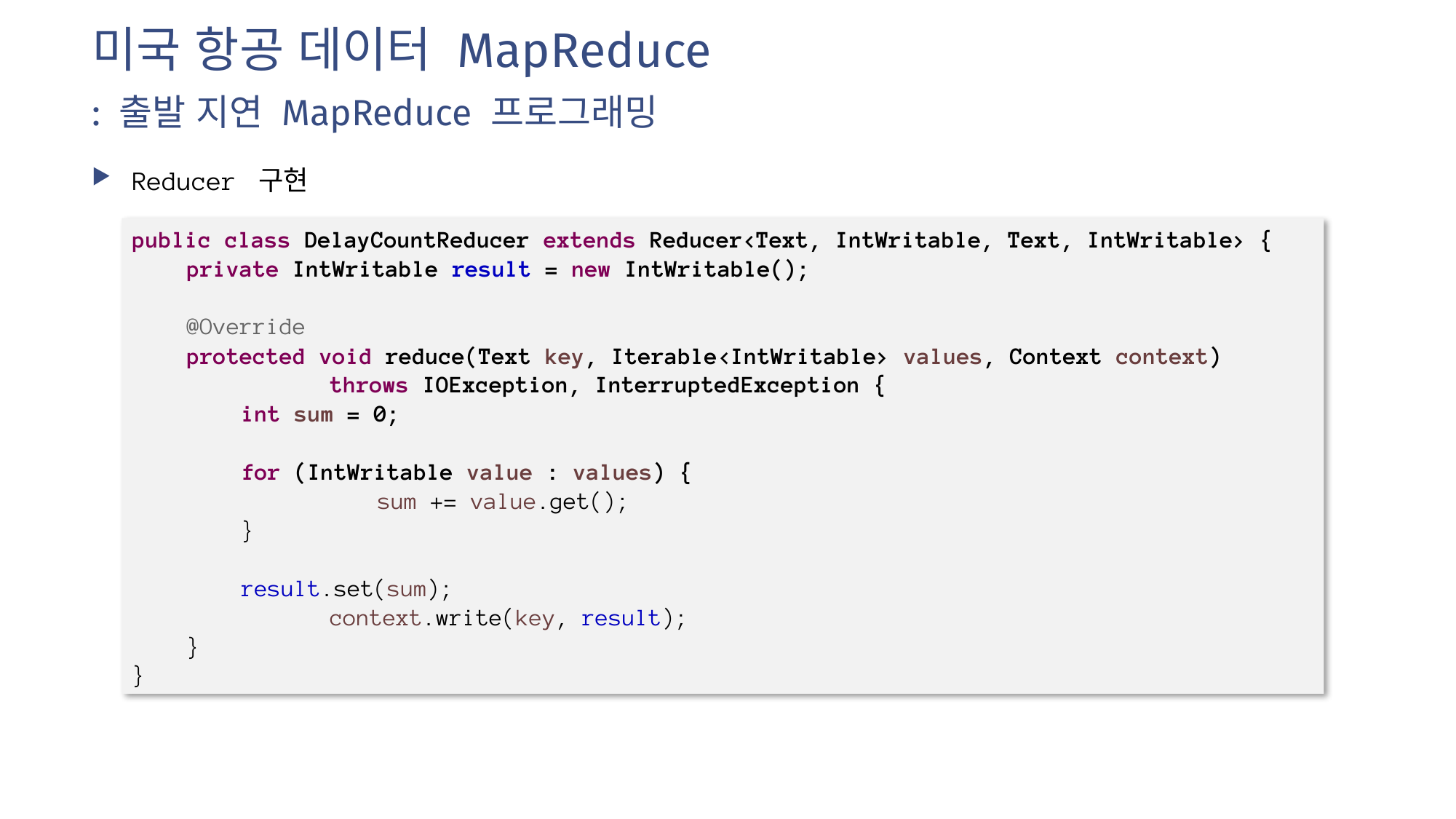

# 미국 항공 데이터 MapReduce : 출발 지연 MapReduce 프로그래밍
Reducer 구현

public class DelayCountReducer extends Reducer<Text, IntWritable, Text, IntWritable> {
private IntWritable result = new IntWritable();

@Override
protected void reduce(Text key, Iterable<IntWritable> values, Context context)
		throws IOException, InterruptedException {
int sum = 0;

for (IntWritable value : values) {
		sum += value.get();
}

result.set(sum);
		context.write(key, result);
}
}